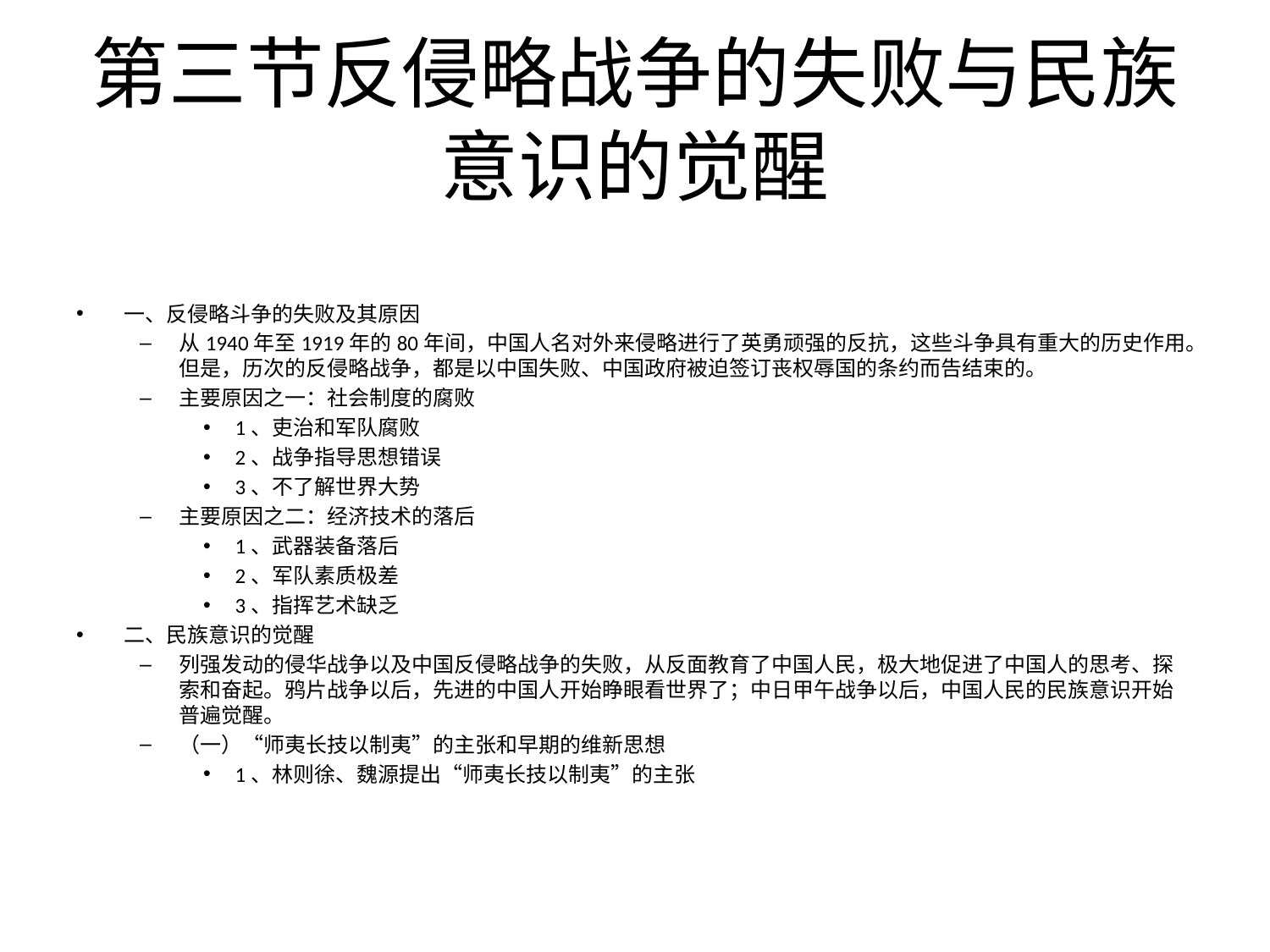

# 第三节反侵略战争的失败与民族意识的觉醒

一、反侵略斗争的失败及其原因
从1940年至1919年的80年间，中国人名对外来侵略进行了英勇顽强的反抗，这些斗争具有重大的历史作用。但是，历次的反侵略战争，都是以中国失败、中国政府被迫签订丧权辱国的条约而告结束的。
主要原因之一：社会制度的腐败
1、吏治和军队腐败
2、战争指导思想错误
3、不了解世界大势
主要原因之二：经济技术的落后
1、武器装备落后
2、军队素质极差
3、指挥艺术缺乏
二、民族意识的觉醒
列强发动的侵华战争以及中国反侵略战争的失败，从反面教育了中国人民，极大地促进了中国人的思考、探索和奋起。鸦片战争以后，先进的中国人开始睁眼看世界了；中日甲午战争以后，中国人民的民族意识开始普遍觉醒。
（一）“师夷长技以制夷”的主张和早期的维新思想
1、林则徐、魏源提出“师夷长技以制夷”的主张